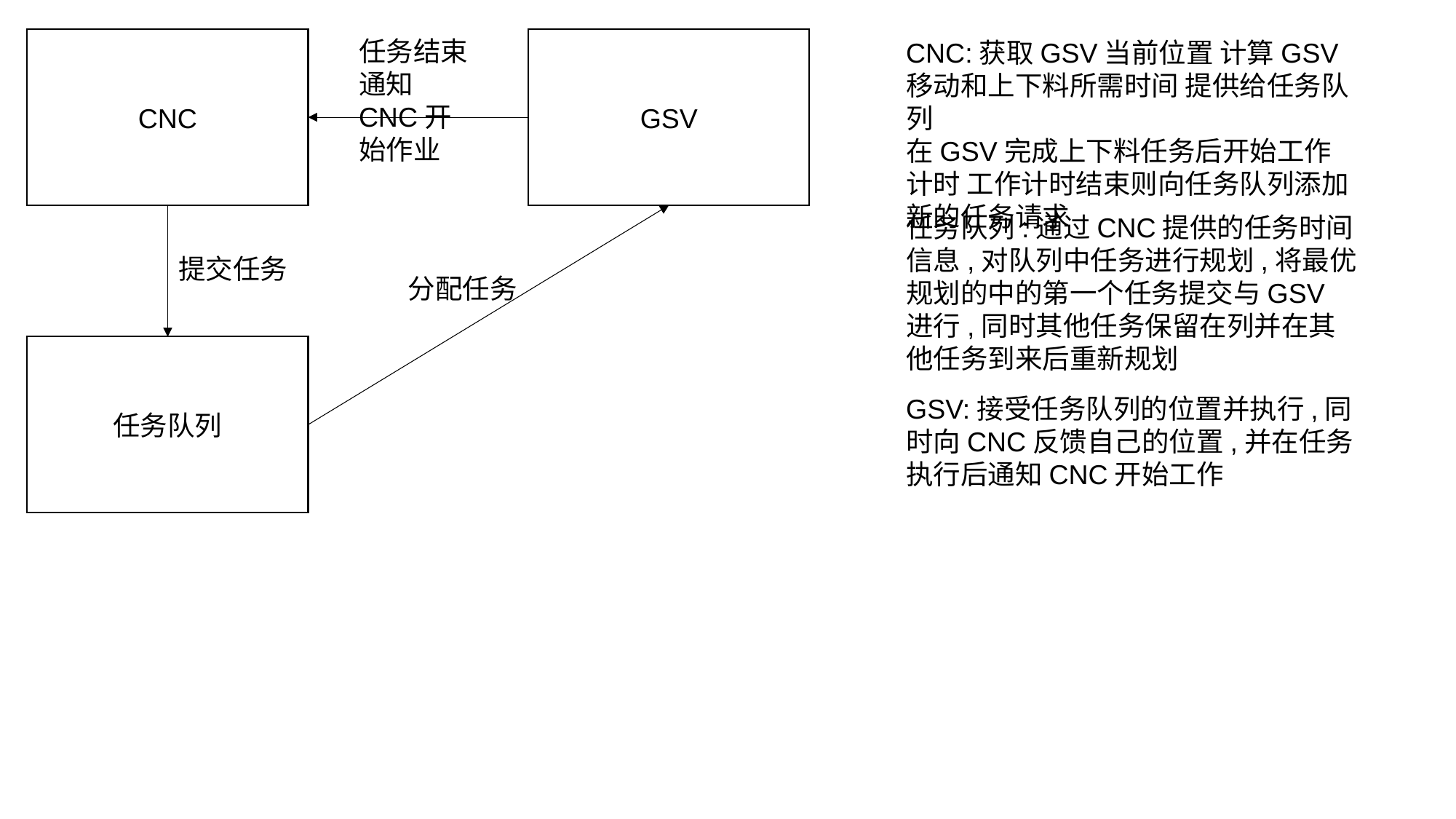

CNC
任务结束通知CNC开始作业
GSV
CNC:获取GSV当前位置 计算GSV移动和上下料所需时间 提供给任务队列
在GSV完成上下料任务后开始工作计时 工作计时结束则向任务队列添加新的任务请求
任务队列:通过CNC提供的任务时间信息,对队列中任务进行规划,将最优规划的中的第一个任务提交与GSV进行,同时其他任务保留在列并在其他任务到来后重新规划
提交任务
分配任务
任务队列
GSV:接受任务队列的位置并执行,同时向CNC反馈自己的位置,并在任务执行后通知CNC开始工作